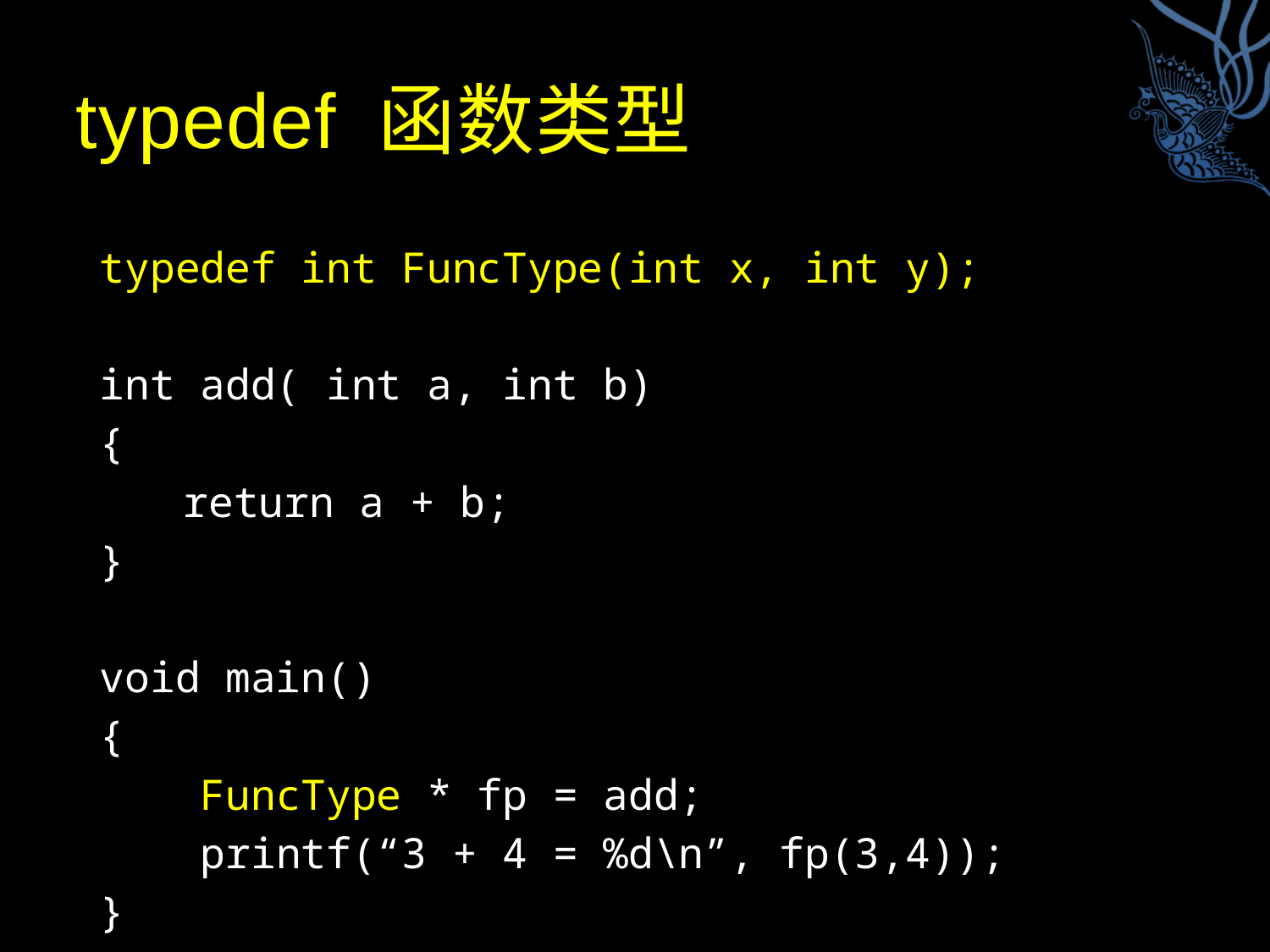

# typedef 函数类型
typedef int FuncType(int x, int y);

int add( int a, int b)
{
	return a + b;
}

void main()
{
    FuncType * fp = add;
    printf(“3 + 4 = %d\n”, fp(3,4));
}